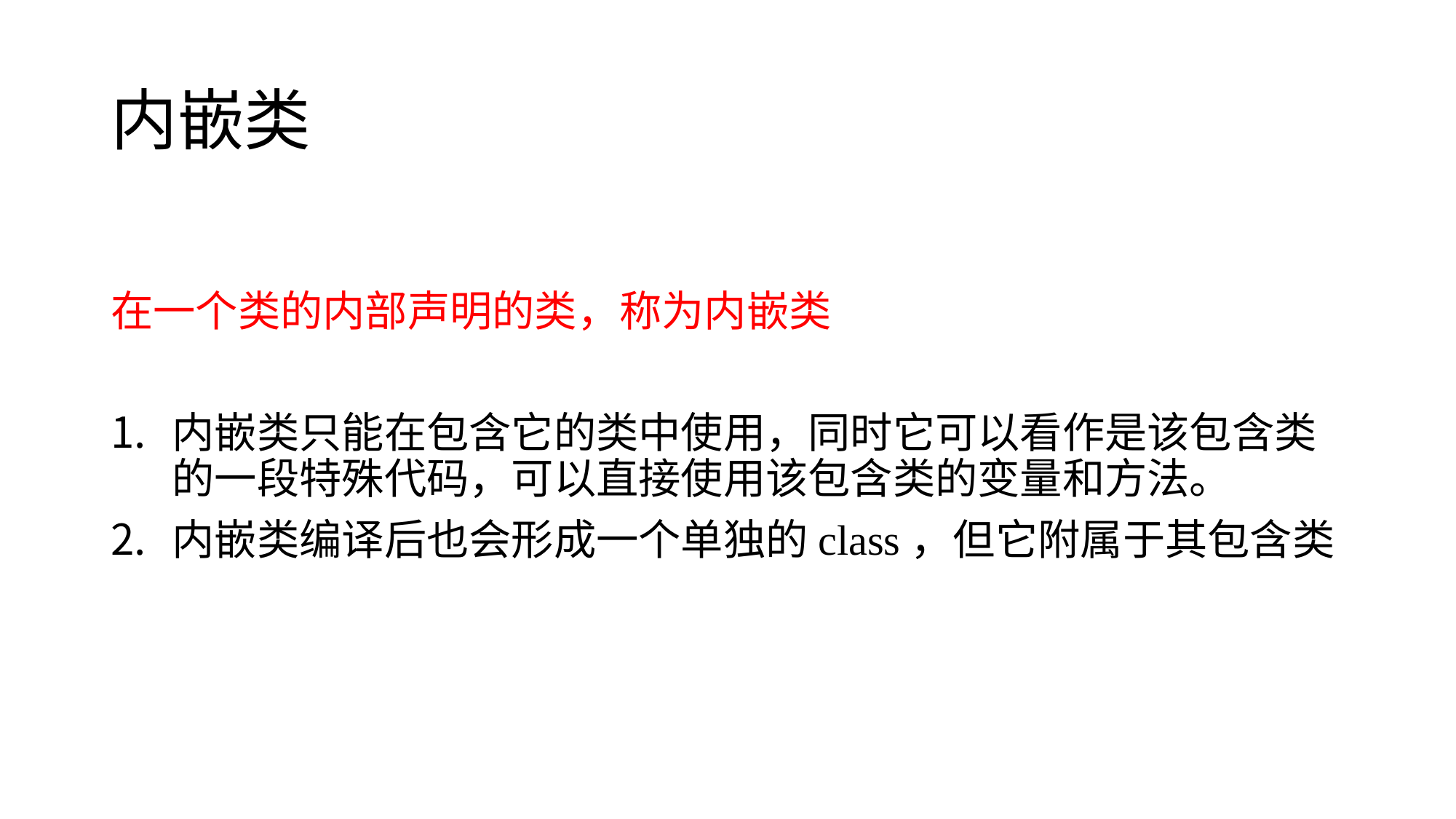

# 内嵌类

在一个类的内部声明的类，称为内嵌类

内嵌类只能在包含它的类中使用，同时它可以看作是该包含类的一段特殊代码，可以直接使用该包含类的变量和方法。
内嵌类编译后也会形成一个单独的class，但它附属于其包含类